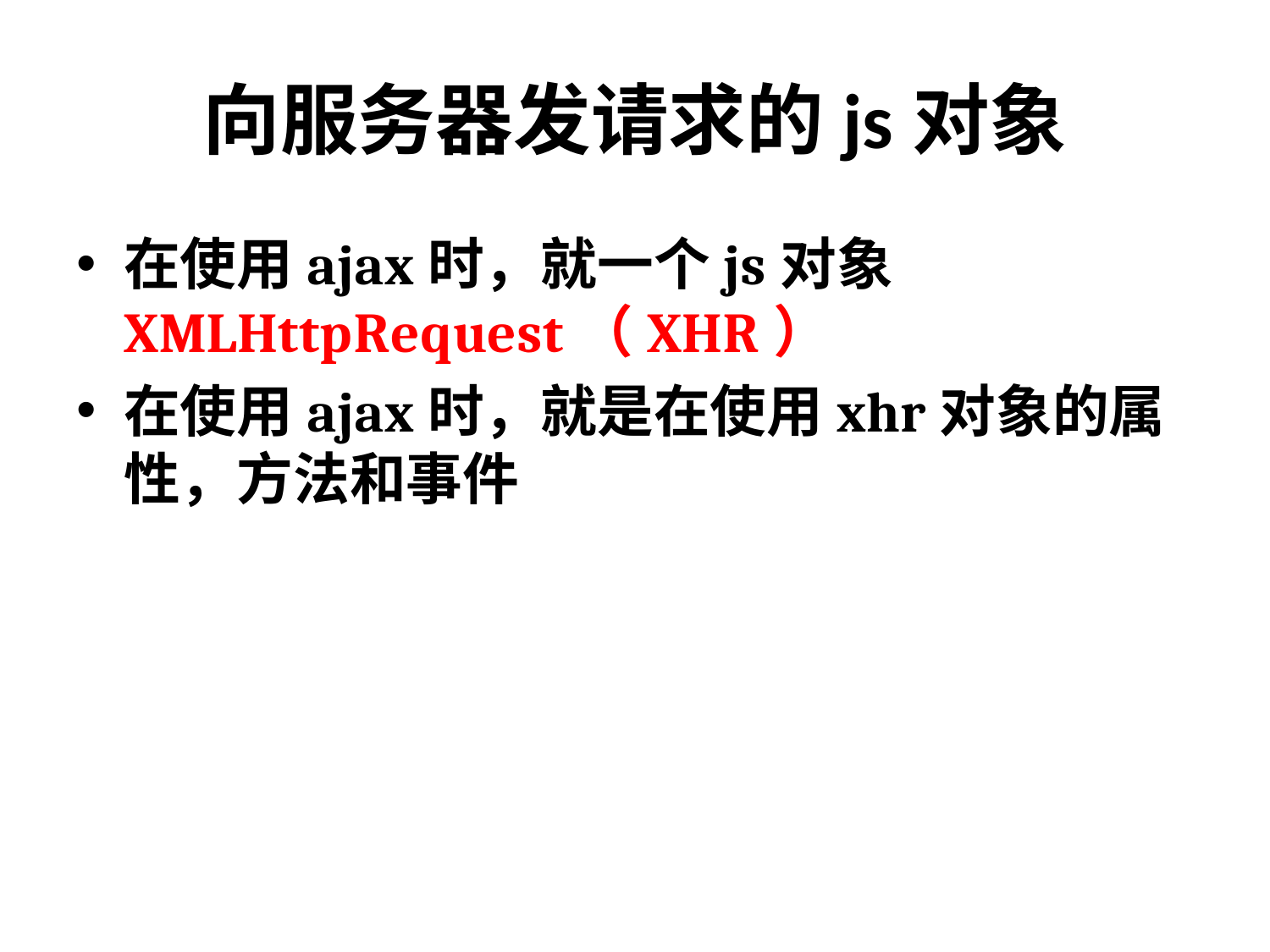

# 向服务器发请求的js对象
在使用ajax时，就一个js对象XMLHttpRequest（XHR）
在使用ajax时，就是在使用xhr对象的属性，方法和事件